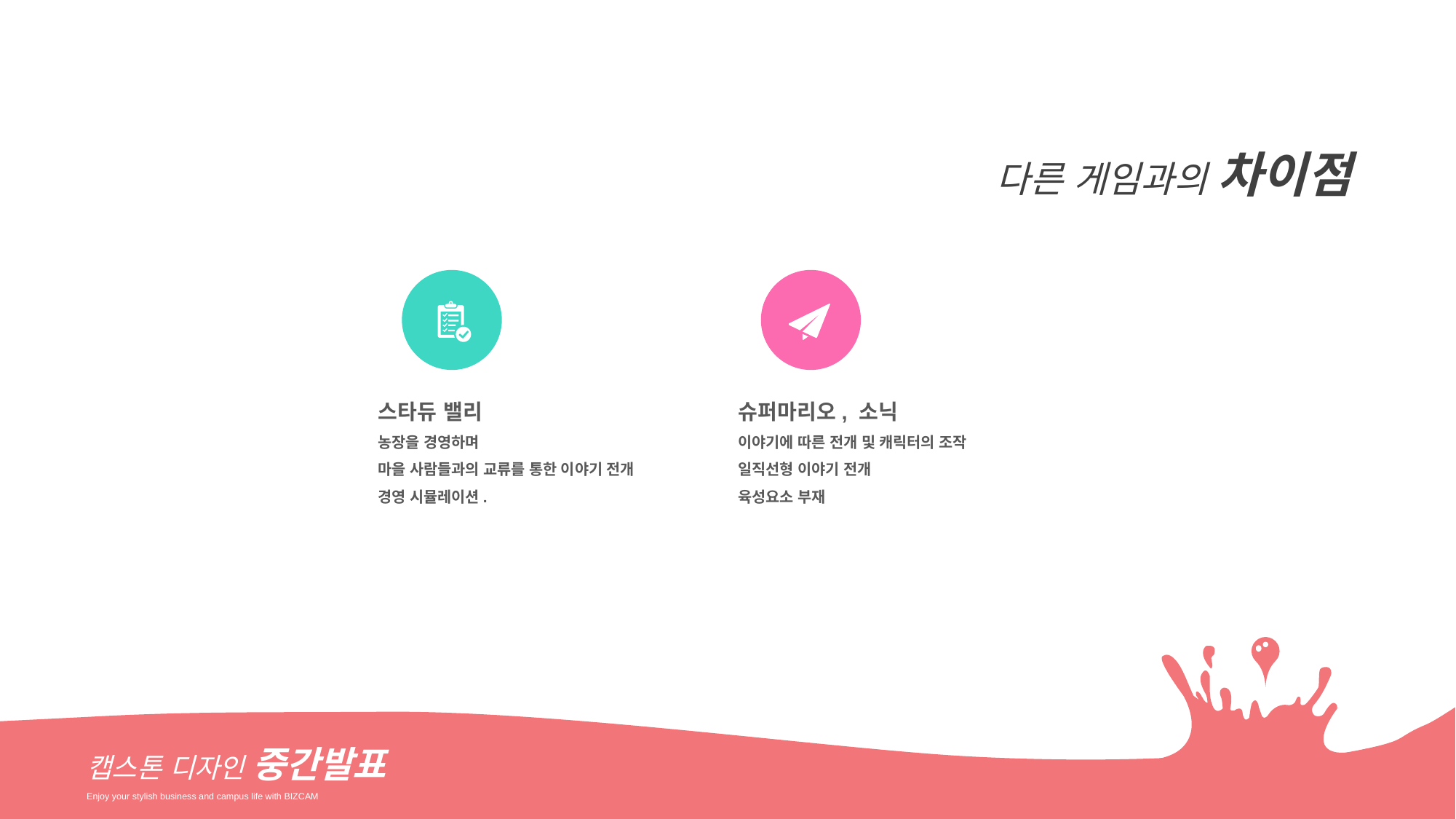

다른 게임과의 차이점

스타듀 밸리
농장을 경영하며
마을 사람들과의 교류를 통한 이야기 전개
경영 시뮬레이션.
슈퍼마리오, 소닉
이야기에 따른 전개 및 캐릭터의 조작
일직선형 이야기 전개
육성요소 부재

캡스톤 디자인 중간발표
Enjoy your stylish business and campus life with BIZCAM